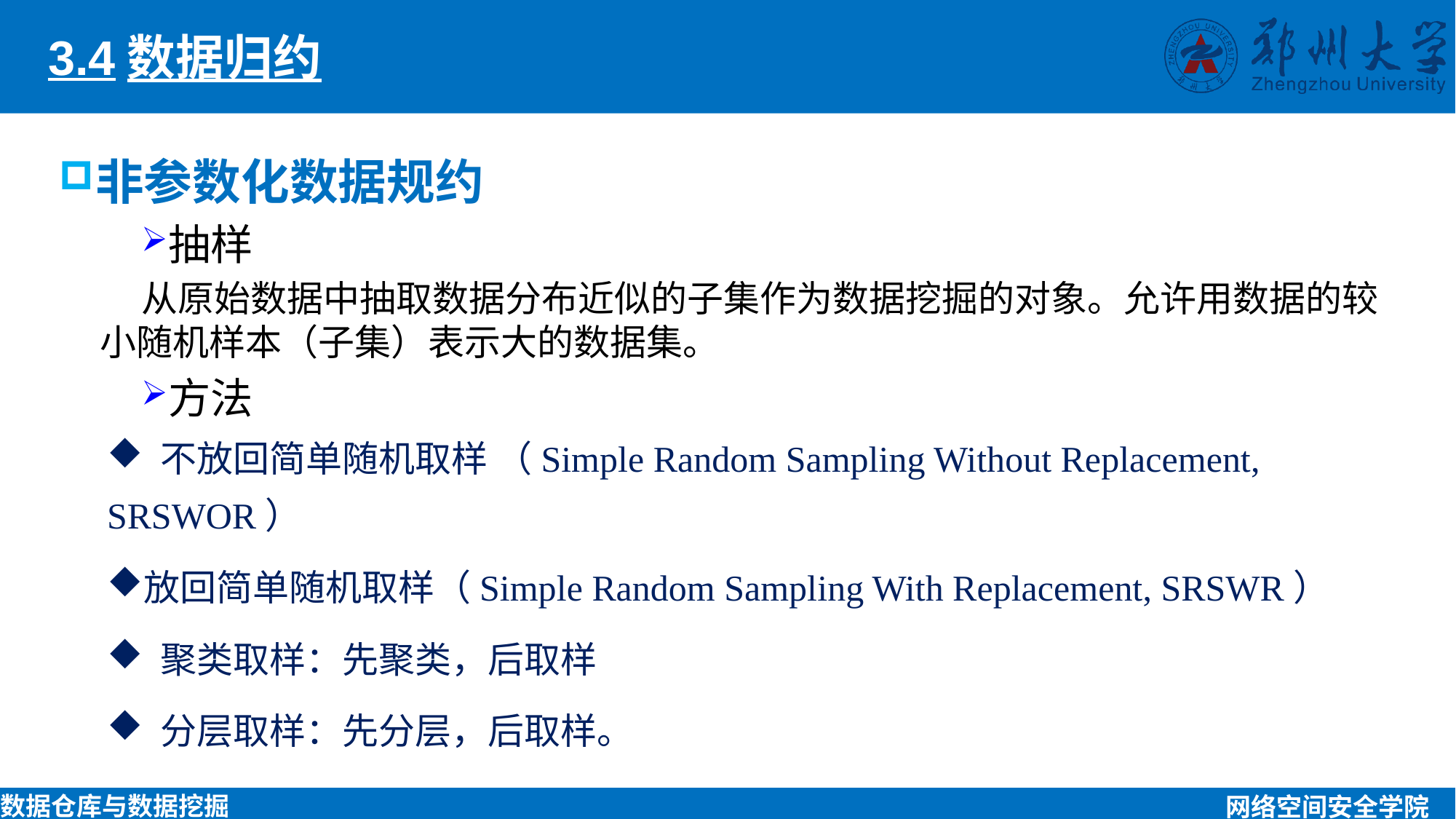

3.4数据归约
非参数化数据规约
抽样
    从原始数据中抽取数据分布近似的子集作为数据挖掘的对象。允许用数据的较小随机样本（子集）表示大的数据集。
方法
 不放回简单随机取样 （Simple Random Sampling Without Replacement, SRSWOR）
放回简单随机取样（Simple Random Sampling With Replacement, SRSWR）
 聚类取样：先聚类，后取样
 分层取样：先分层，后取样。